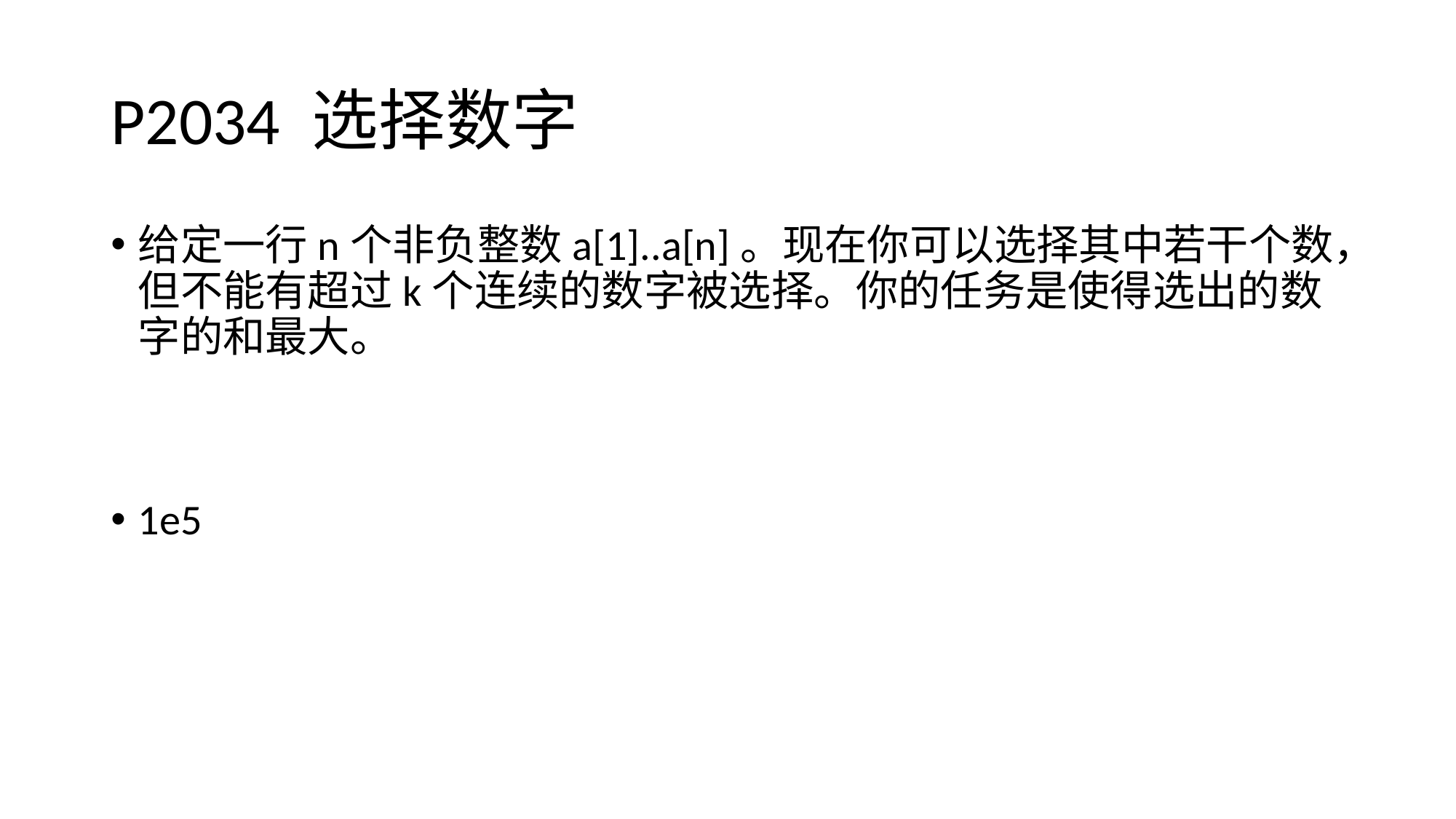

# P2034 选择数字
给定一行n个非负整数a[1]..a[n]。现在你可以选择其中若干个数，但不能有超过k个连续的数字被选择。你的任务是使得选出的数字的和最大。

1e5